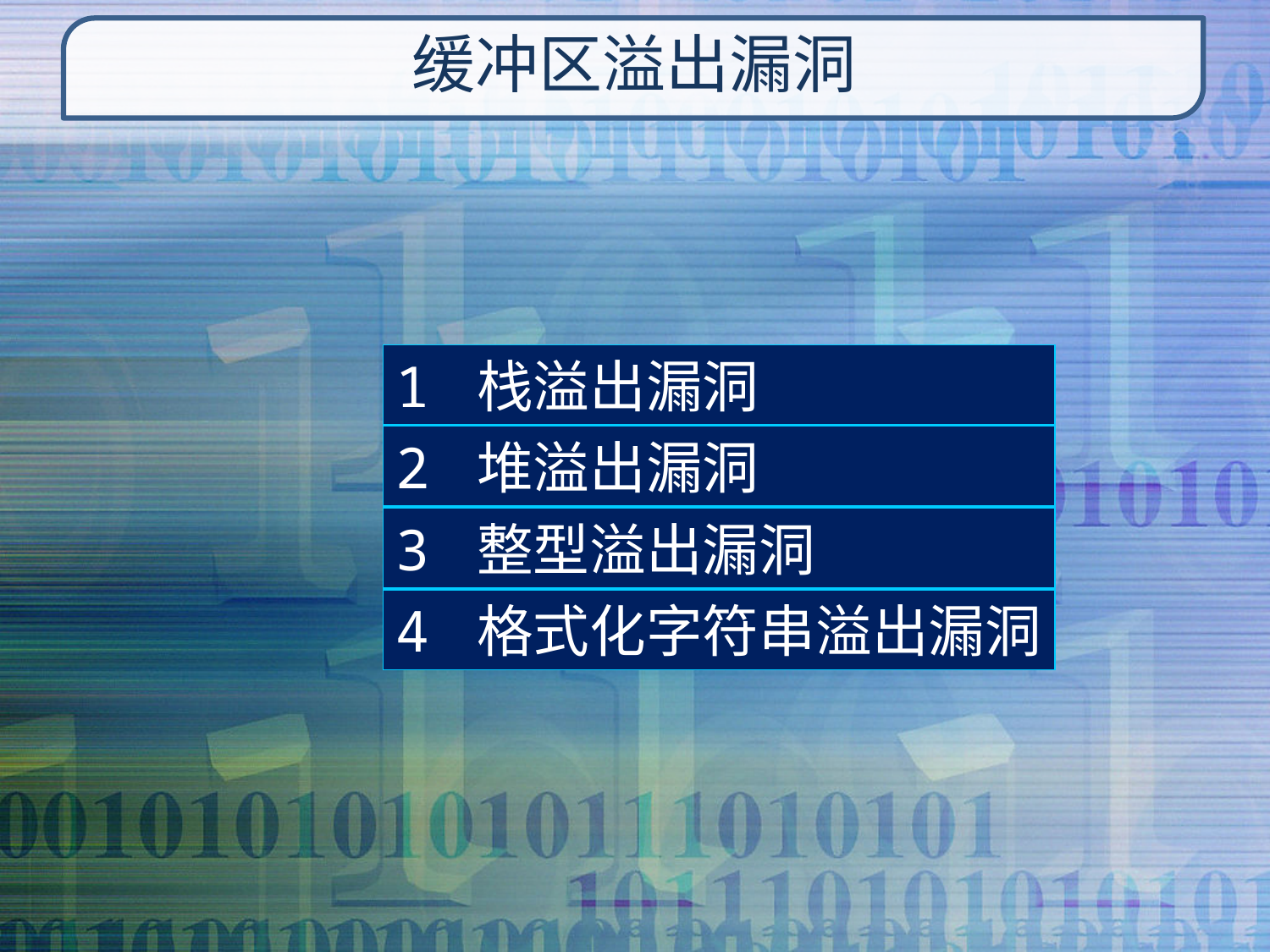

# 缓冲区溢出漏洞

1 栈溢出漏洞
2 堆溢出漏洞
3 整型溢出漏洞
4 格式化字符串溢出漏洞